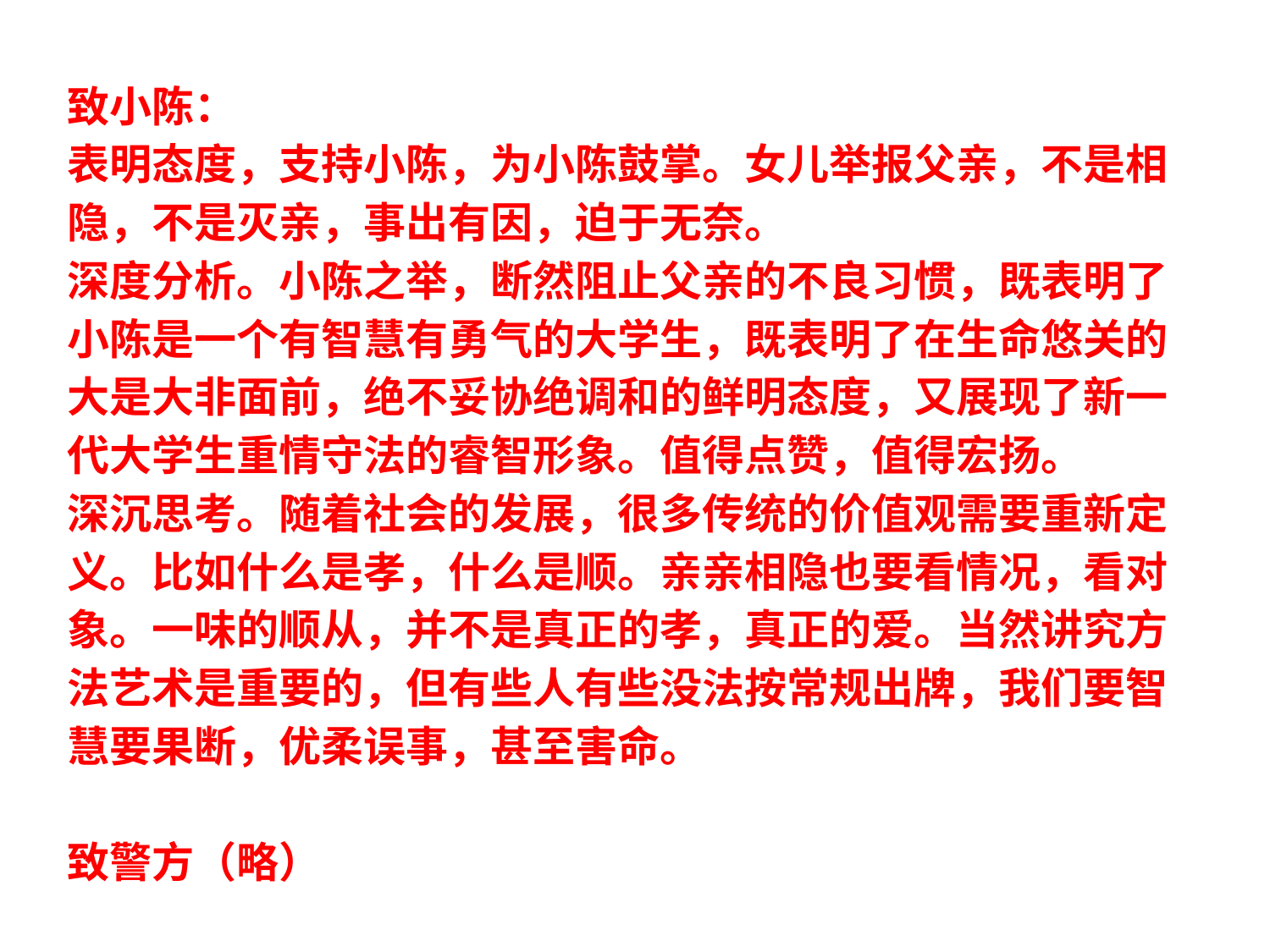

致小陈：
表明态度，支持小陈，为小陈鼓掌。女儿举报父亲，不是相隐，不是灭亲，事出有因，迫于无奈。
深度分析。小陈之举，断然阻止父亲的不良习惯，既表明了小陈是一个有智慧有勇气的大学生，既表明了在生命悠关的大是大非面前，绝不妥协绝调和的鲜明态度，又展现了新一代大学生重情守法的睿智形象。值得点赞，值得宏扬。
深沉思考。随着社会的发展，很多传统的价值观需要重新定义。比如什么是孝，什么是顺。亲亲相隐也要看情况，看对象。一味的顺从，并不是真正的孝，真正的爱。当然讲究方法艺术是重要的，但有些人有些没法按常规出牌，我们要智慧要果断，优柔误事，甚至害命。

致警方（略）